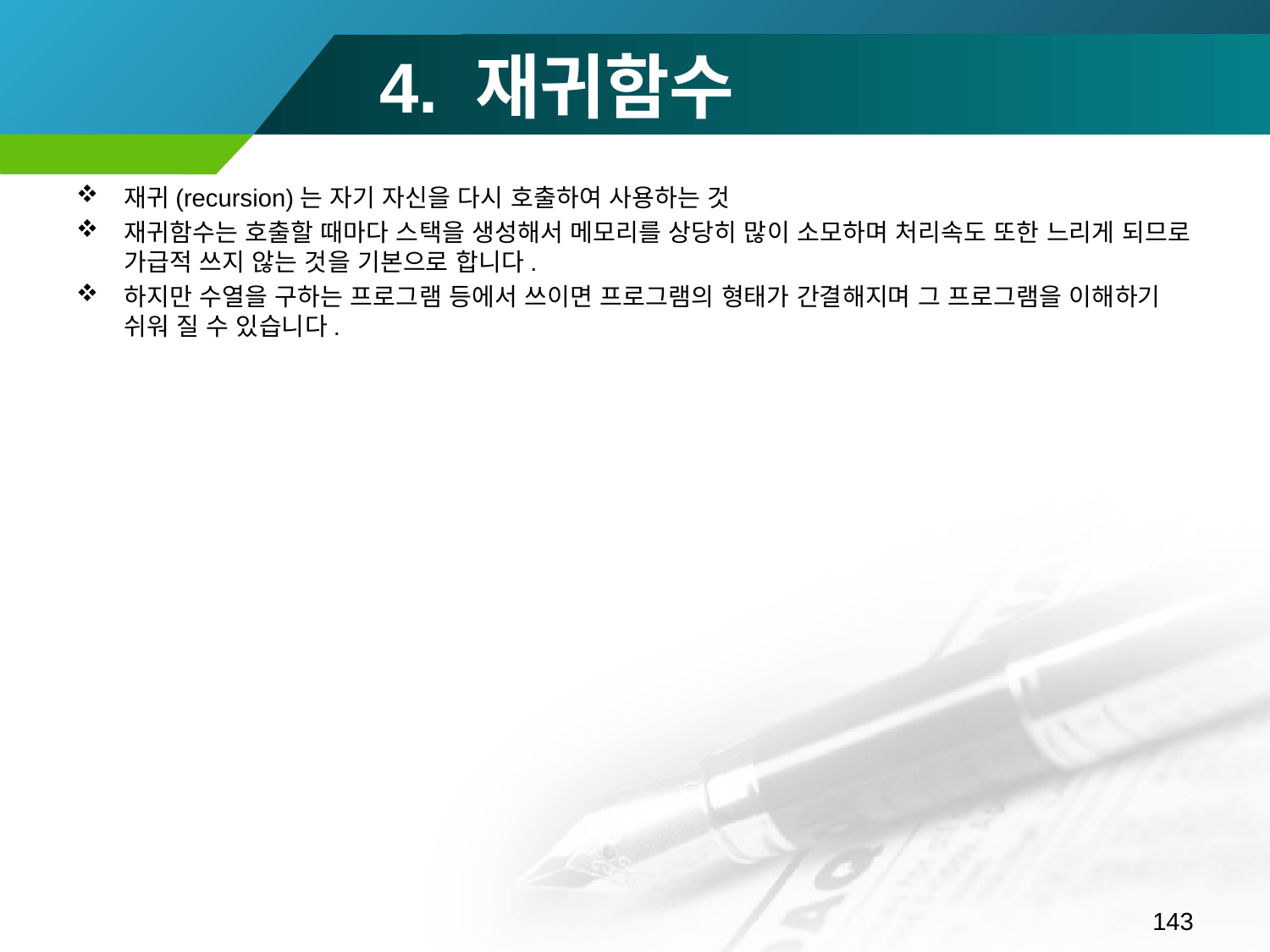

# 4. 재귀함수
재귀(recursion)는 자기 자신을 다시 호출하여 사용하는 것
재귀함수는 호출할 때마다 스택을 생성해서 메모리를 상당히 많이 소모하며 처리속도 또한 느리게 되므로 가급적 쓰지 않는 것을 기본으로 합니다.
하지만 수열을 구하는 프로그램 등에서 쓰이면 프로그램의 형태가 간결해지며 그 프로그램을 이해하기 쉬워 질 수 있습니다.
143